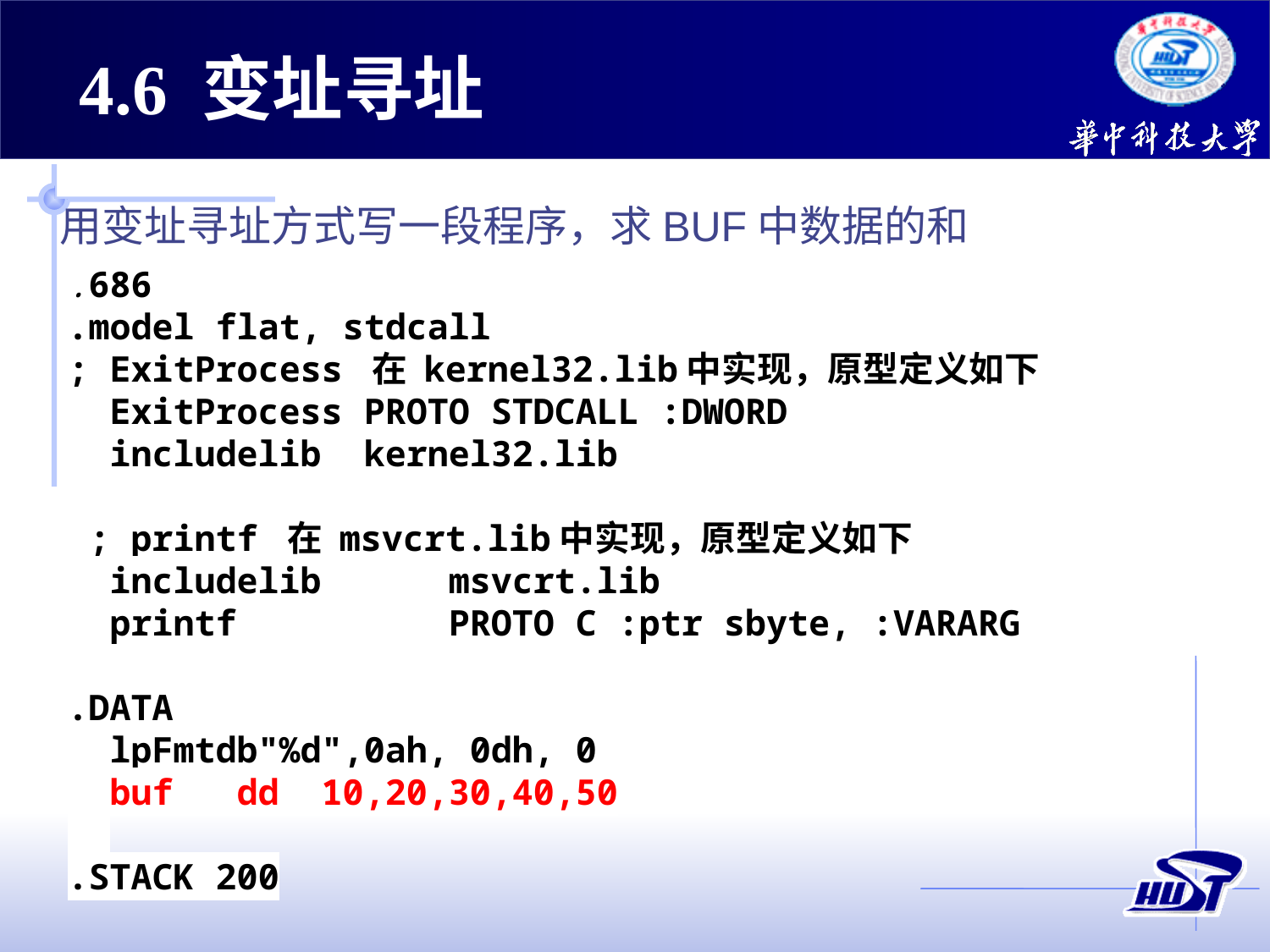

4.6 变址寻址
用变址寻址方式写一段程序，求BUF中数据的和
.686
.model flat, stdcall
; ExitProcess 在 kernel32.lib中实现，原型定义如下
  ExitProcess PROTO STDCALL :DWORD
  includelib  kernel32.lib

 ; printf 在 msvcrt.lib中实现，原型定义如下
  includelib      msvcrt.lib
  printf          PROTO C :ptr sbyte, :VARARG

.DATA
  lpFmtdb"%d",0ah, 0dh, 0
  buf   dd  10,20,30,40,50

.STACK 200